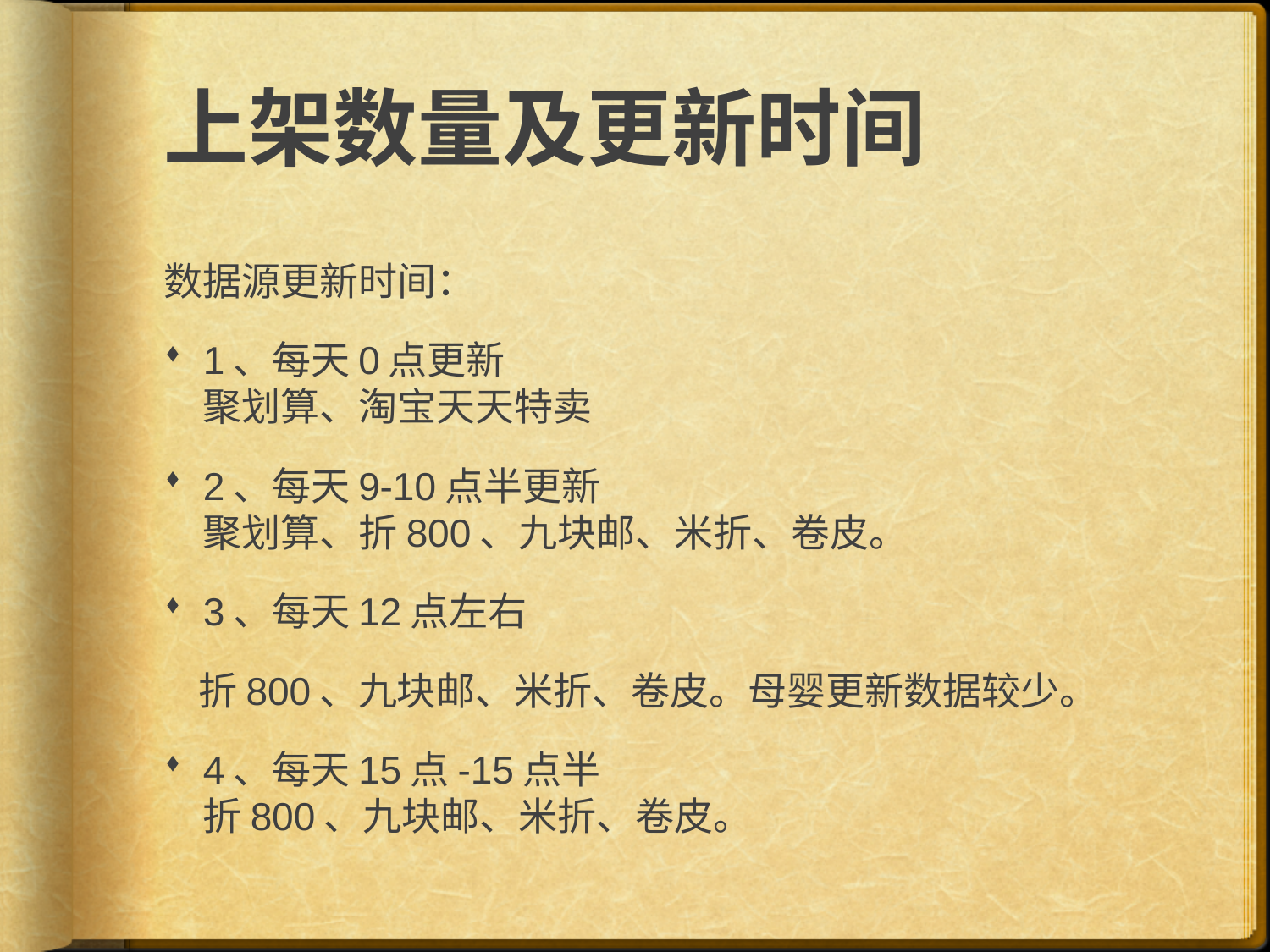

# 上架数量及更新时间
数据源更新时间：
1、每天0点更新
聚划算、淘宝天天特卖
2、每天9-10点半更新
聚划算、折800、九块邮、米折、卷皮。
3、每天12点左右
   折800、九块邮、米折、卷皮。母婴更新数据较少。
4、每天15点-15点半
折800、九块邮、米折、卷皮。